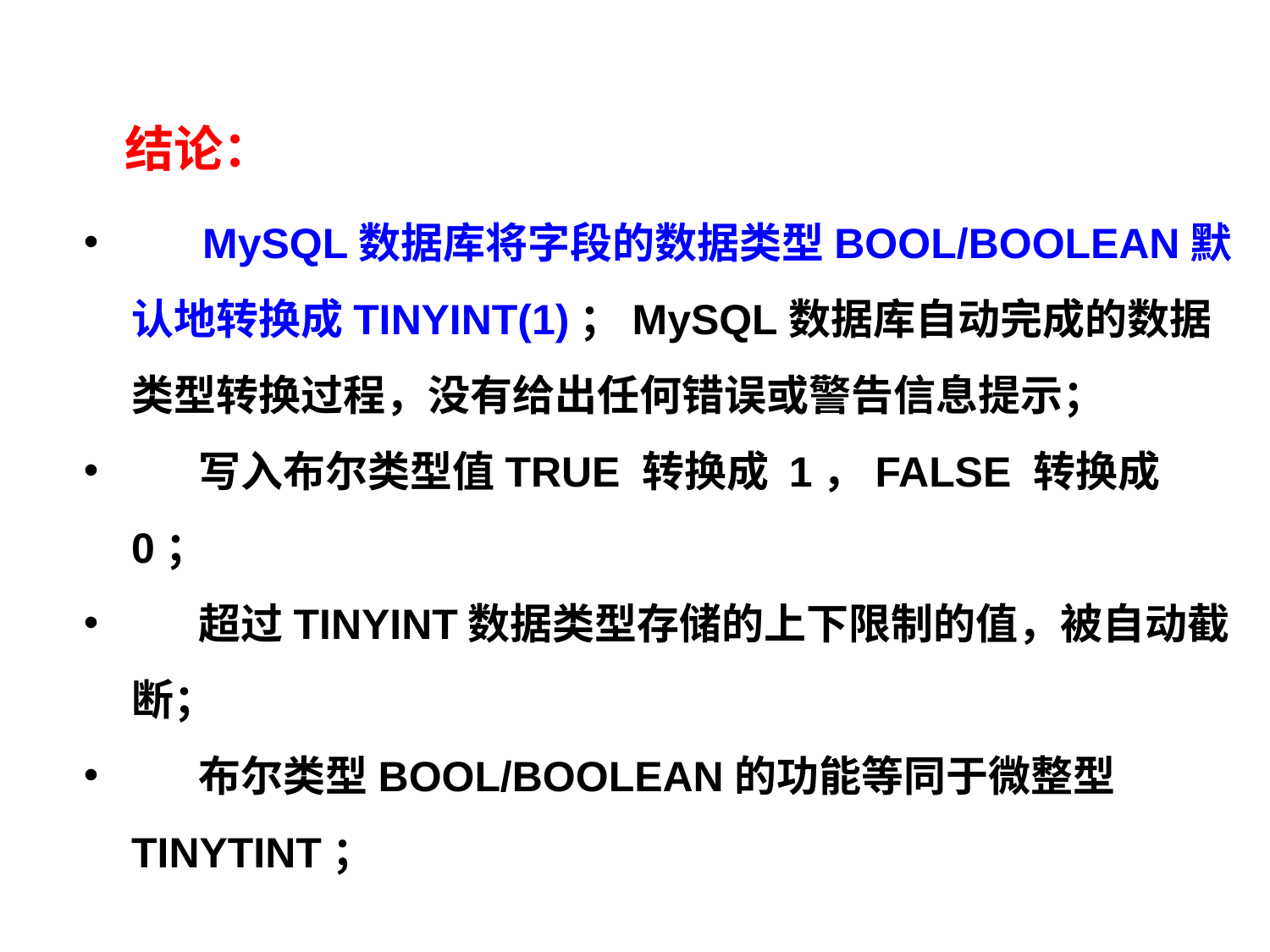

结论：
      MySQL数据库将字段的数据类型BOOL/BOOLEAN默认地转换成TINYINT(1)；MySQL数据库自动完成的数据类型转换过程，没有给出任何错误或警告信息提示；
      写入布尔类型值TRUE 转换成 1，FALSE 转换成 0；
      超过TINYINT数据类型存储的上下限制的值，被自动截断；
      布尔类型BOOL/BOOLEAN的功能等同于微整型TINYTINT；